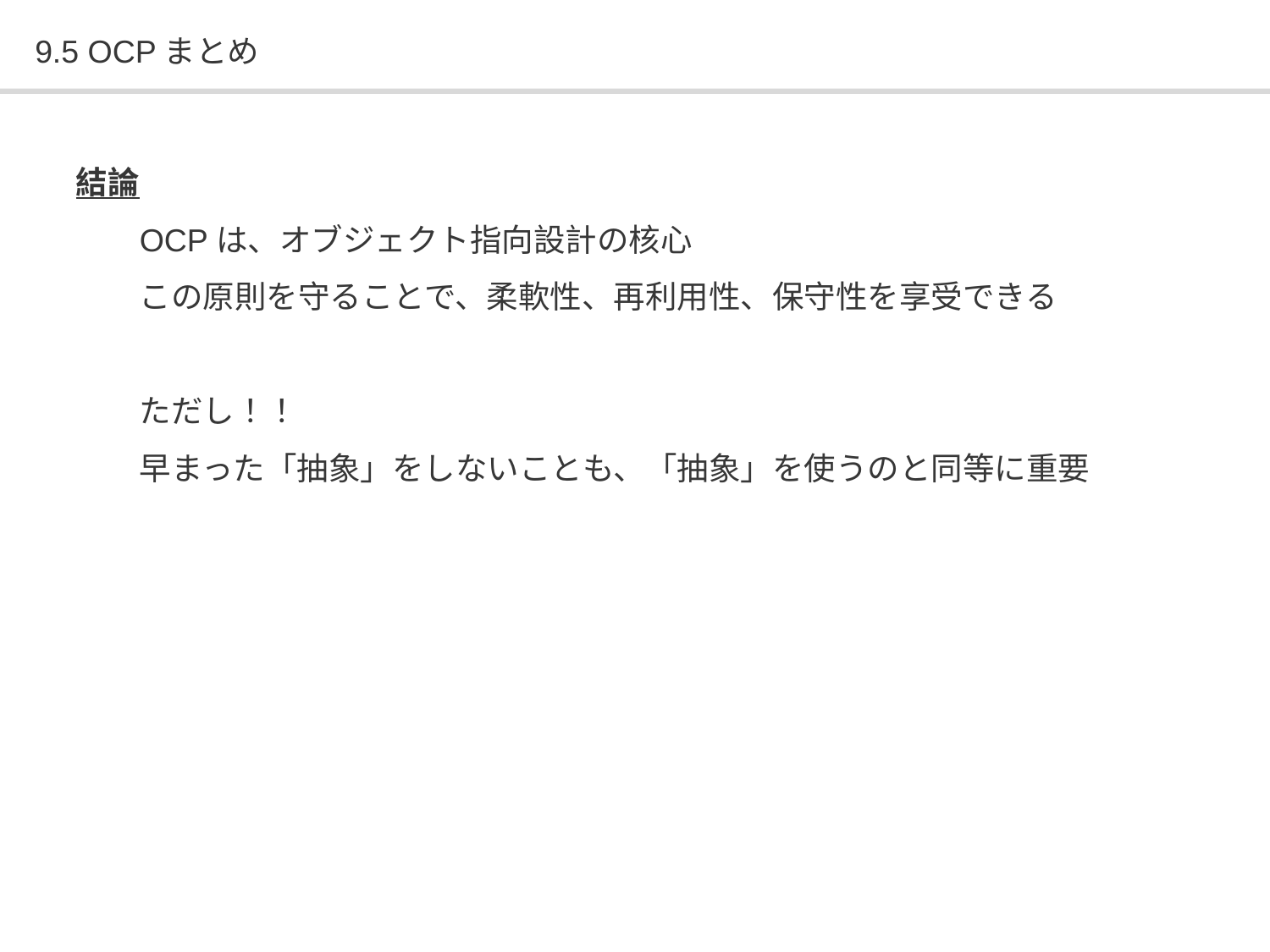

# 9.5 OCPまとめ
結論
OCPは、オブジェクト指向設計の核心
この原則を守ることで、柔軟性、再利用性、保守性を享受できる

ただし！！
早まった「抽象」をしないことも、「抽象」を使うのと同等に重要